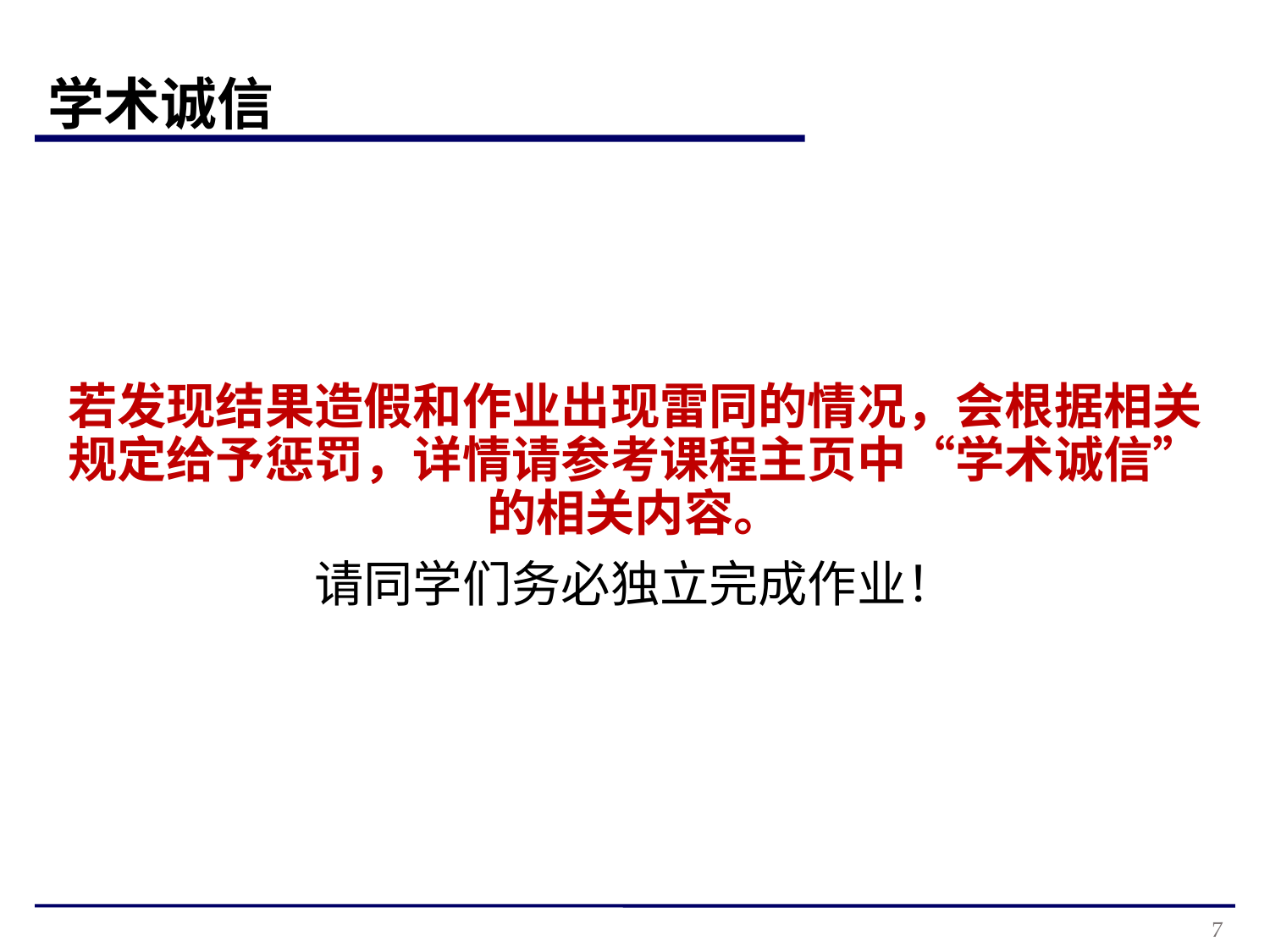

# 学术诚信

若发现结果造假和作业出现雷同的情况，会根据相关规定给予惩罚，详情请参考课程主页中“学术诚信”的相关内容。
请同学们务必独立完成作业！

7